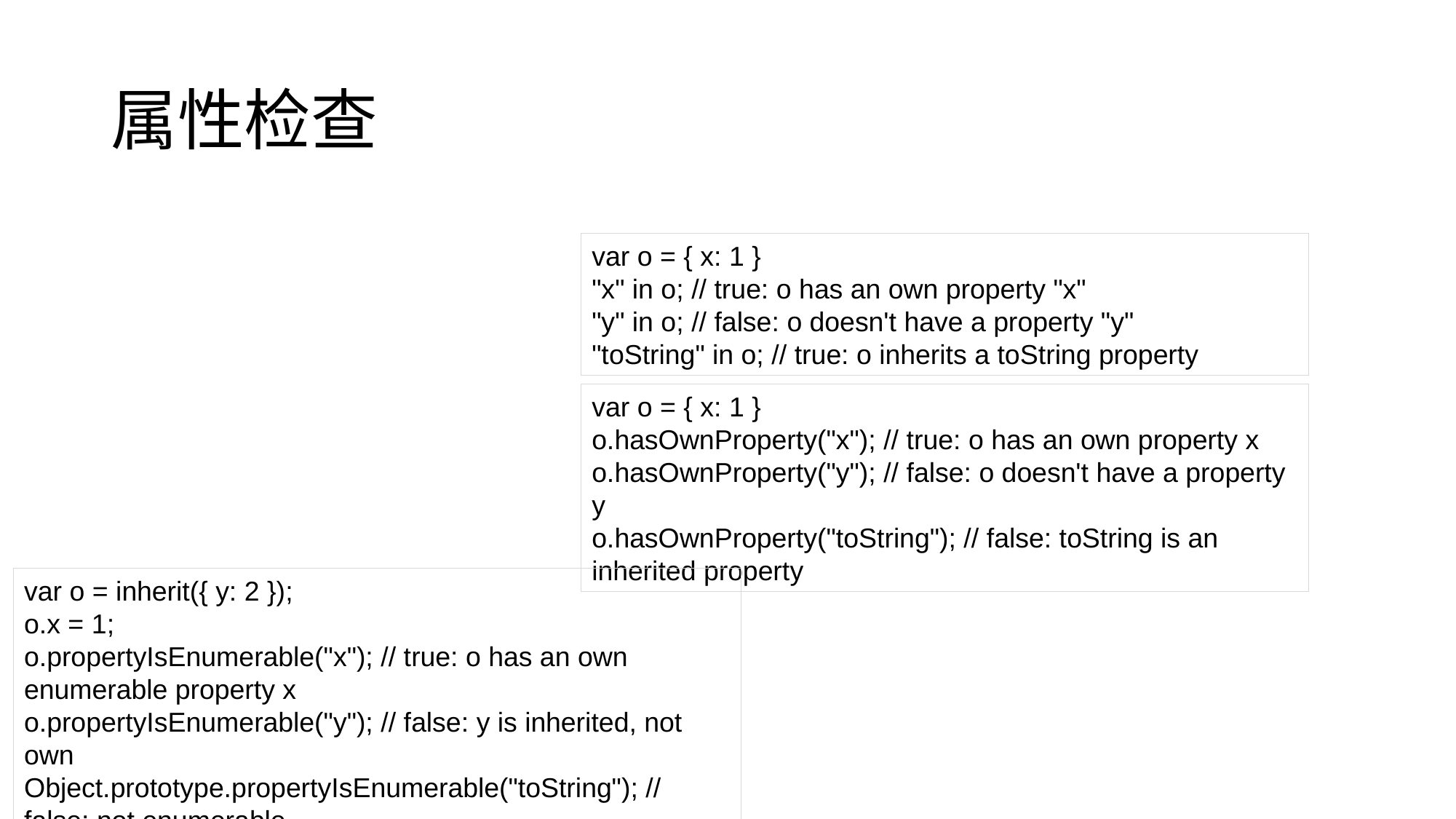

# 属性检查

var o = { x: 1 }
"x" in o; // true: o has an own property "x"
"y" in o; // false: o doesn't have a property "y"
"toString" in o; // true: o inherits a toString property
var o = { x: 1 }
o.hasOwnProperty("x"); // true: o has an own property x
o.hasOwnProperty("y"); // false: o doesn't have a property y
o.hasOwnProperty("toString"); // false: toString is an inherited property
var o = inherit({ y: 2 });
o.x = 1;
o.propertyIsEnumerable("x"); // true: o has an own enumerable property x
o.propertyIsEnumerable("y"); // false: y is inherited, not own
Object.prototype.propertyIsEnumerable("toString"); // false: not enumerable